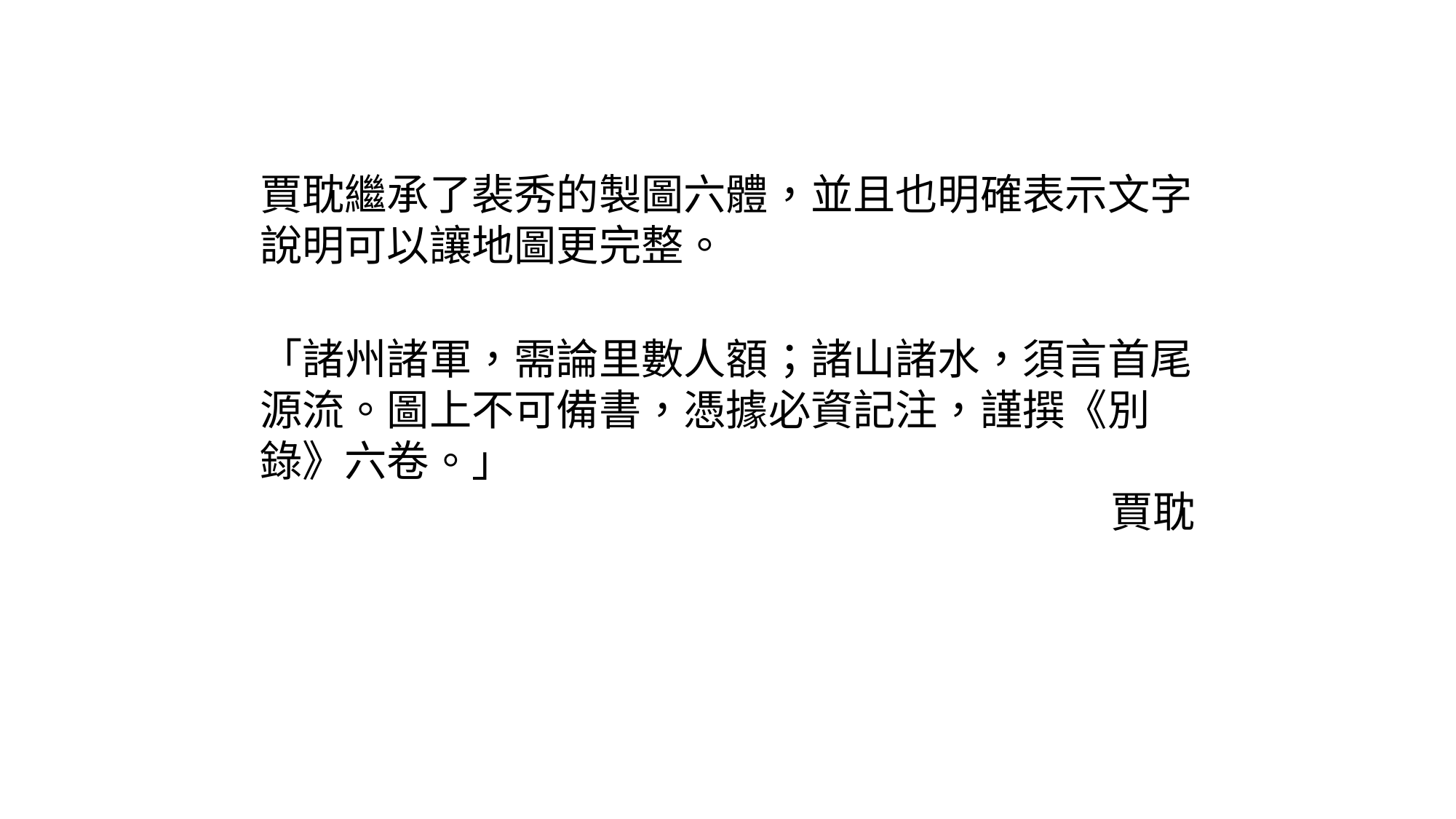

賈耽繼承了裴秀的製圖六體，並且也明確表示文字說明可以讓地圖更完整。
「諸州諸軍，需論里數人額；諸山諸水，須言首尾源流。圖上不可備書，憑據必資記注，謹撰《別錄》六卷。」
賈耽